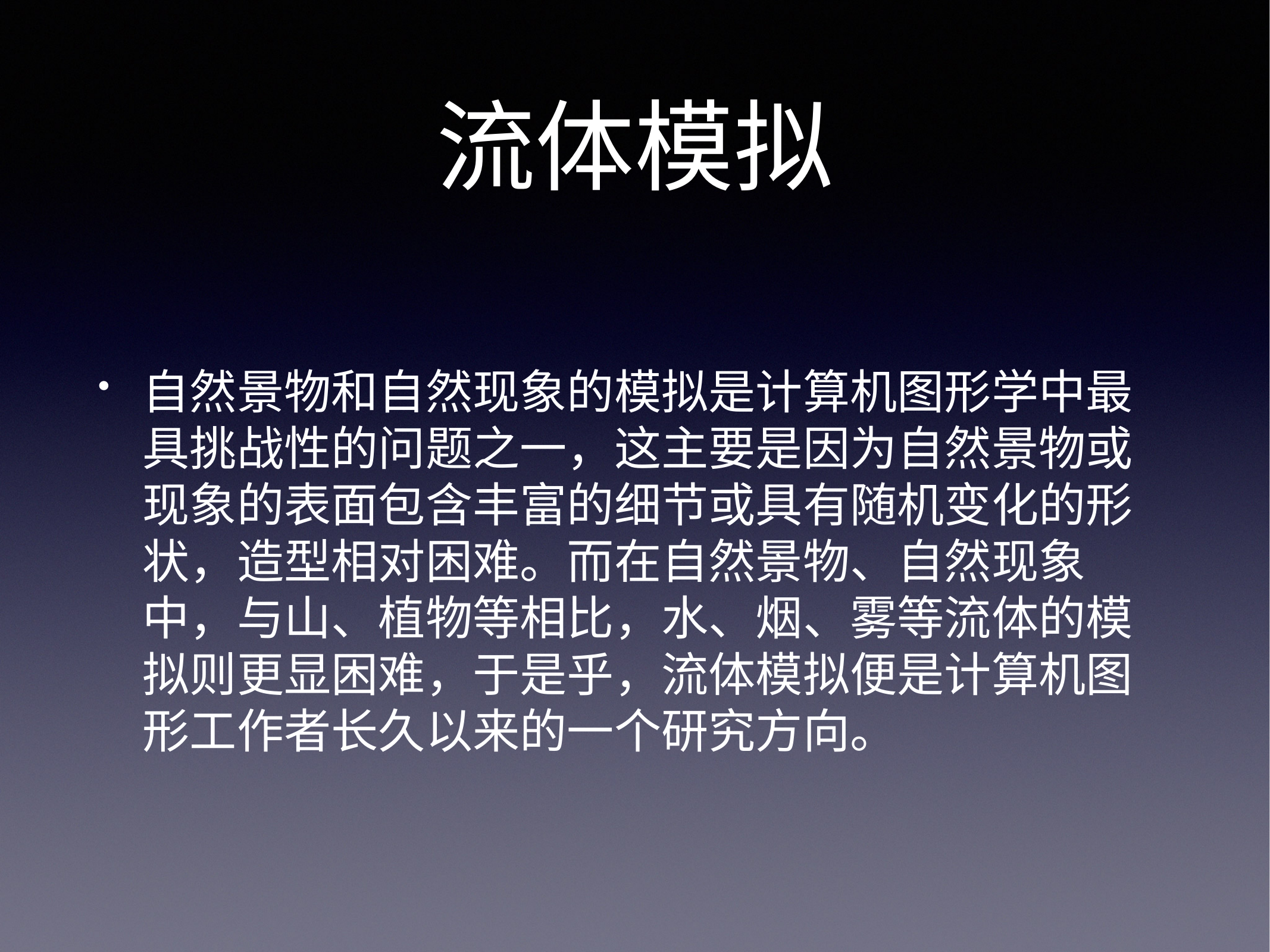

# 流体模拟
自然景物和自然现象的模拟是计算机图形学中最具挑战性的问题之一，这主要是因为自然景物或现象的表面包含丰富的细节或具有随机变化的形状，造型相对困难。而在自然景物、自然现象中，与山、植物等相比，水、烟、雾等流体的模拟则更显困难，于是乎，流体模拟便是计算机图形工作者长久以来的一个研究方向。